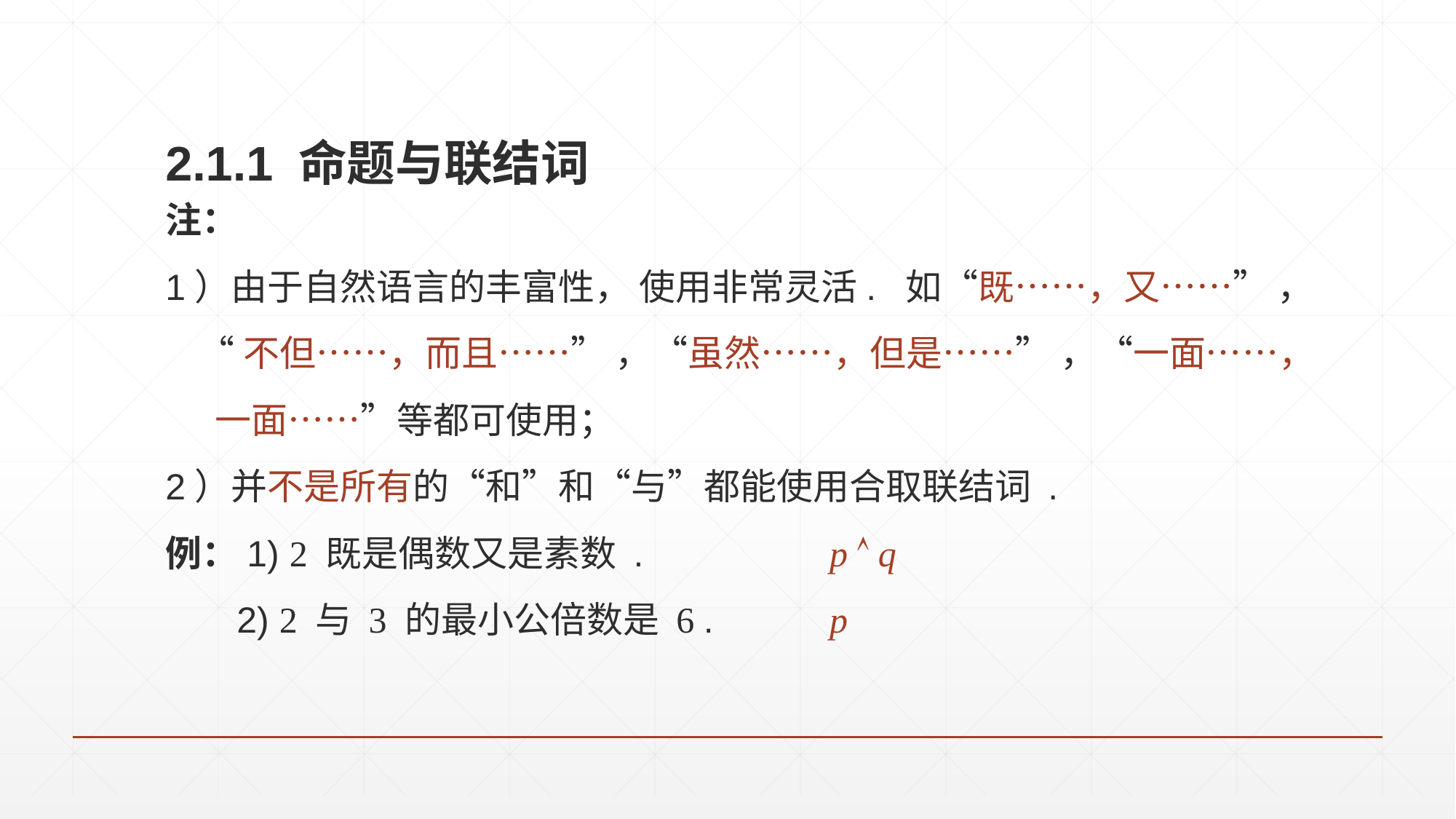

2.1.1 命题与联结词
注：
1）由于自然语言的丰富性， 使用非常灵活.  如“既……，又……” ，
    “不但……，而且……” ，“虽然……，但是……” ，“一面……，
     一面……”等都可使用；
2）并不是所有的“和”和“与”都能使用合取联结词 .
例：1) 2 既是偶数又是素数 .		 p ∧ q
       2) 2 与 3 的最小公倍数是 6 .       	 p